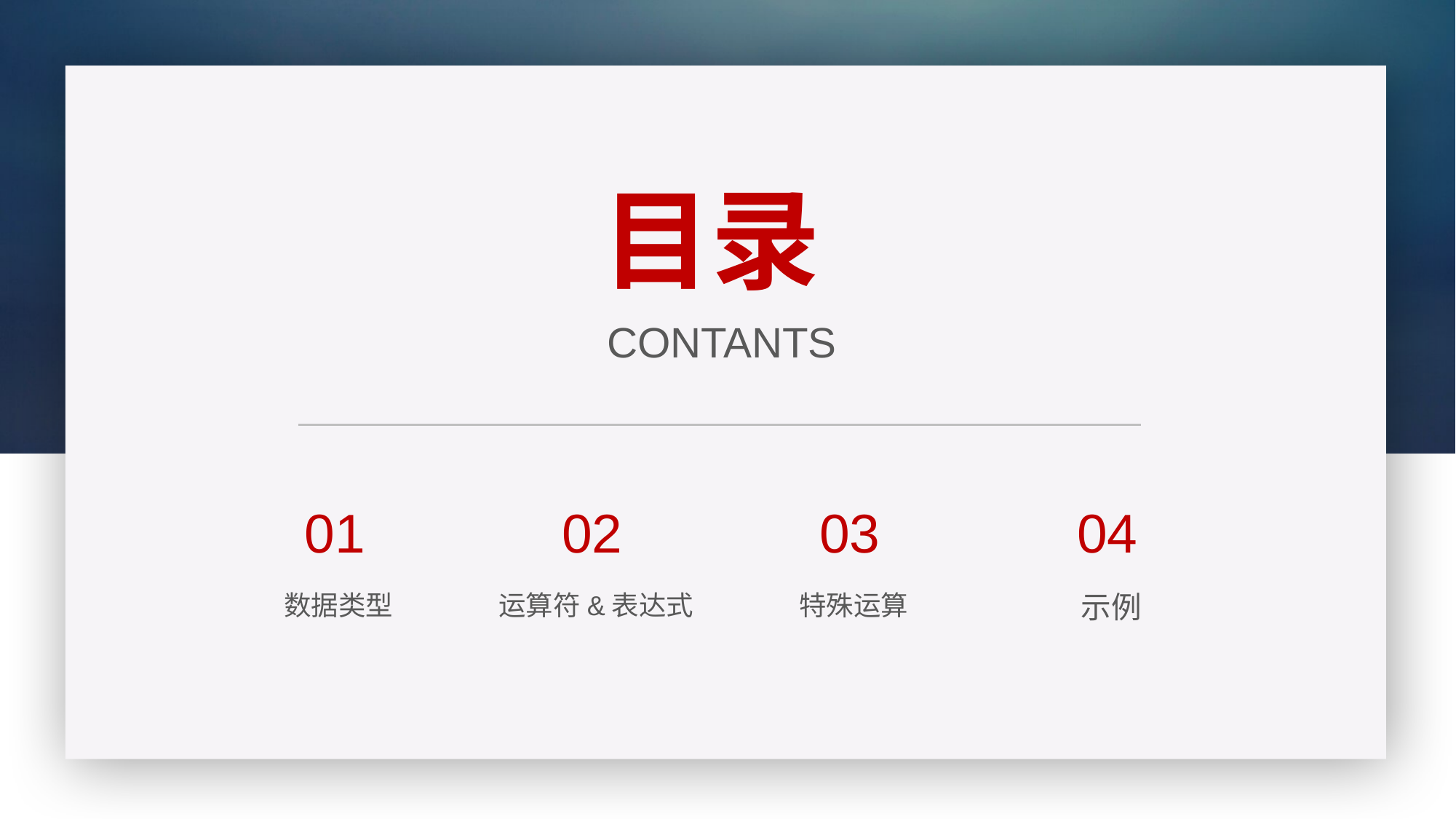

目录
CONTANTS
01
数据类型
02
运算符&表达式
03
特殊运算
04
示例